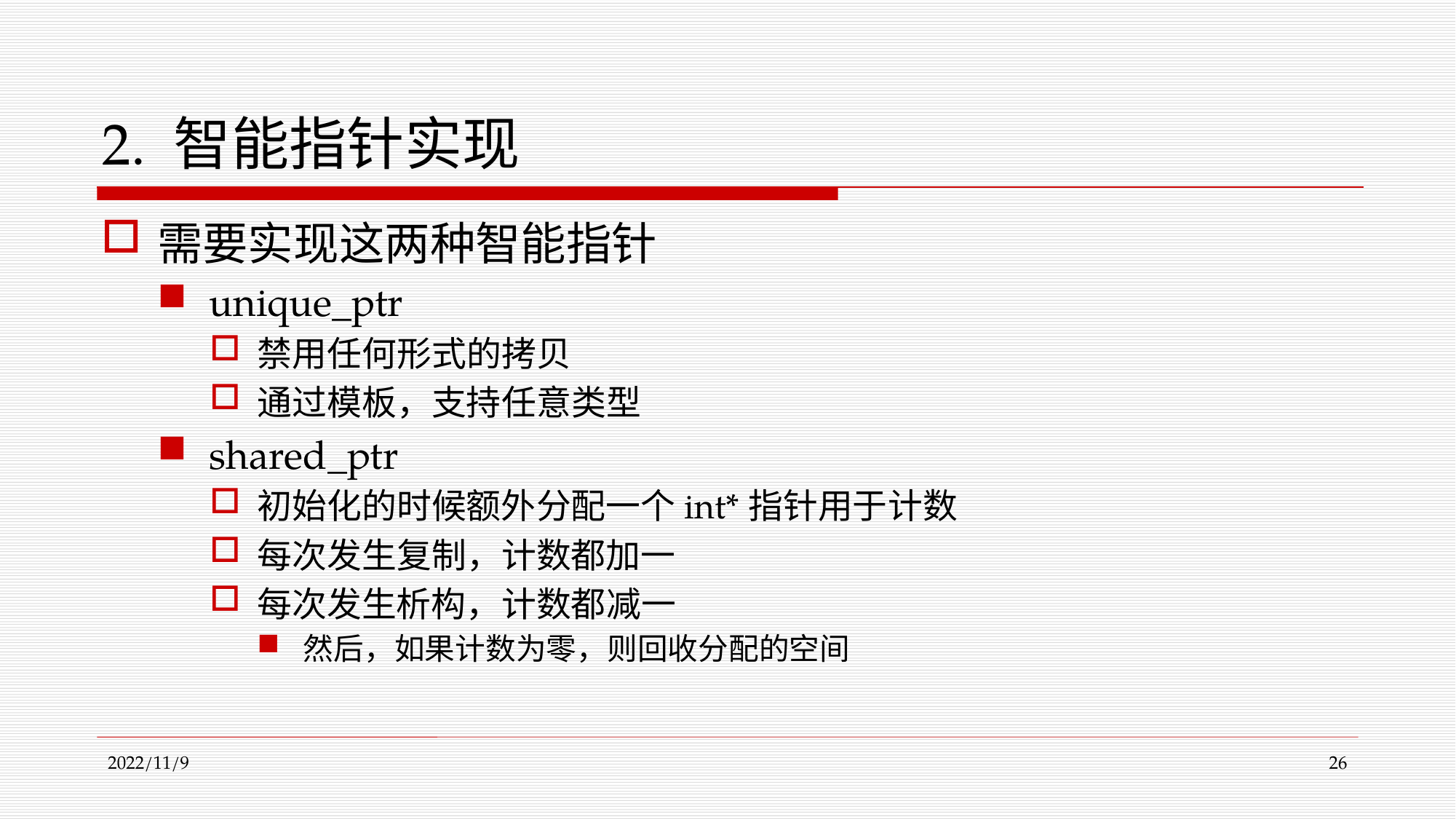

# 2. 智能指针实现
需要实现这两种智能指针
unique_ptr
禁用任何形式的拷贝
通过模板，支持任意类型
shared_ptr
初始化的时候额外分配一个int*指针用于计数
每次发生复制，计数都加一
每次发生析构，计数都减一
然后，如果计数为零，则回收分配的空间

2022/11/9
26